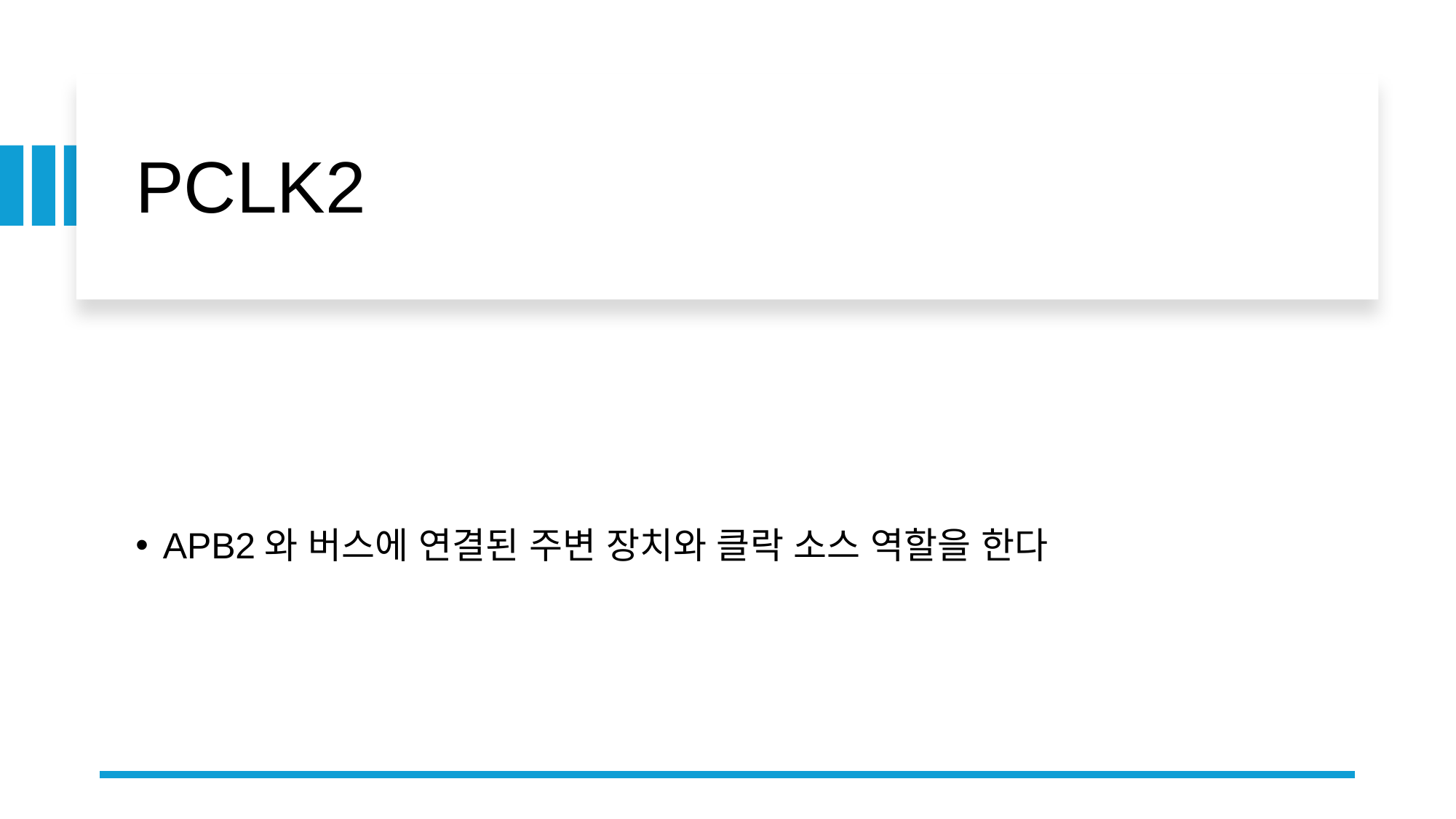

# PCLK2

APB2와 버스에 연결된 주변 장치와 클락 소스 역할을 한다